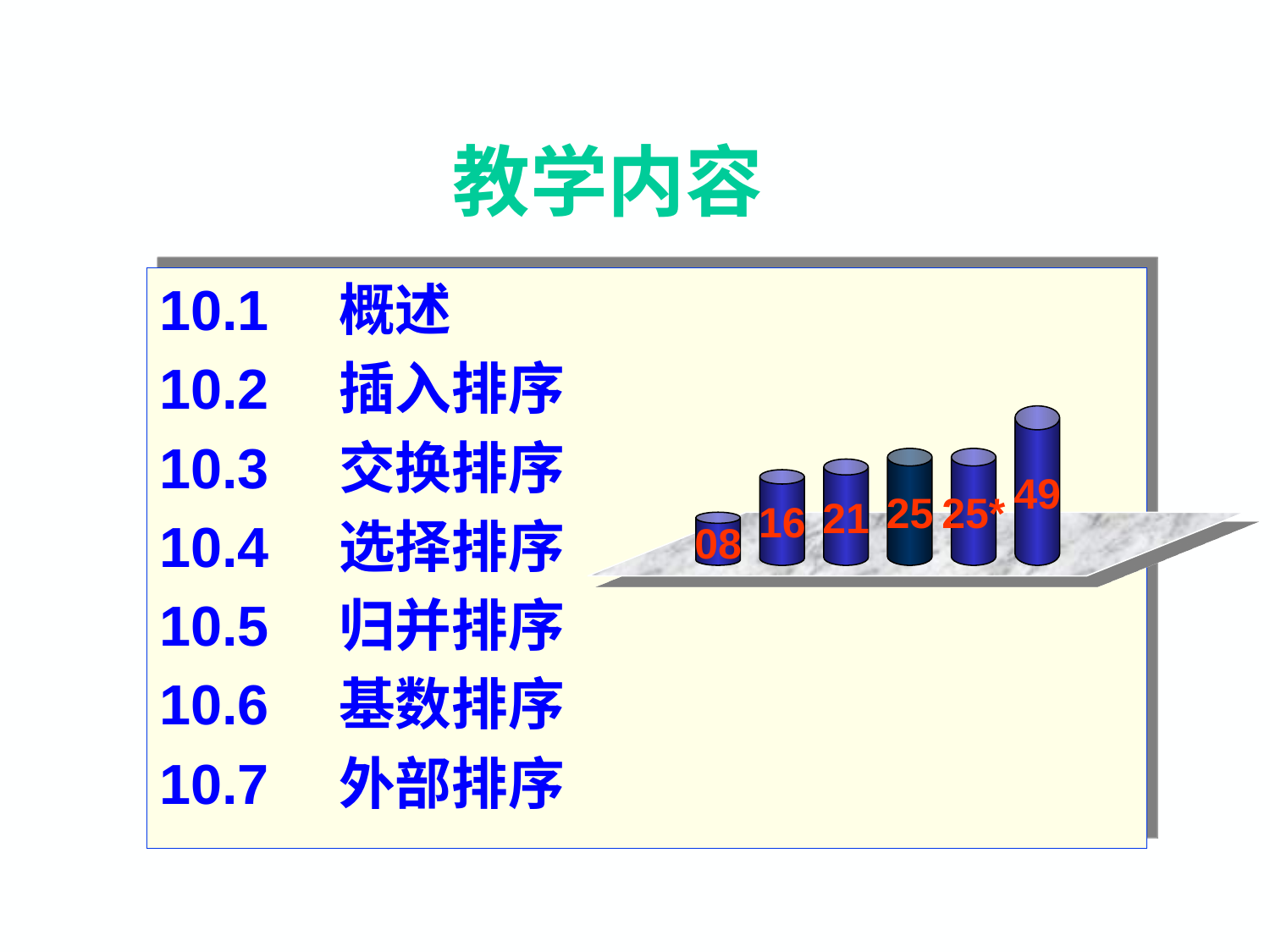

教学内容
10.1　概述
10.2　插入排序
10.3　交换排序
10.4　选择排序
10.5　归并排序
10.6　基数排序
10.7　外部排序

49
25
25*
21
16

08